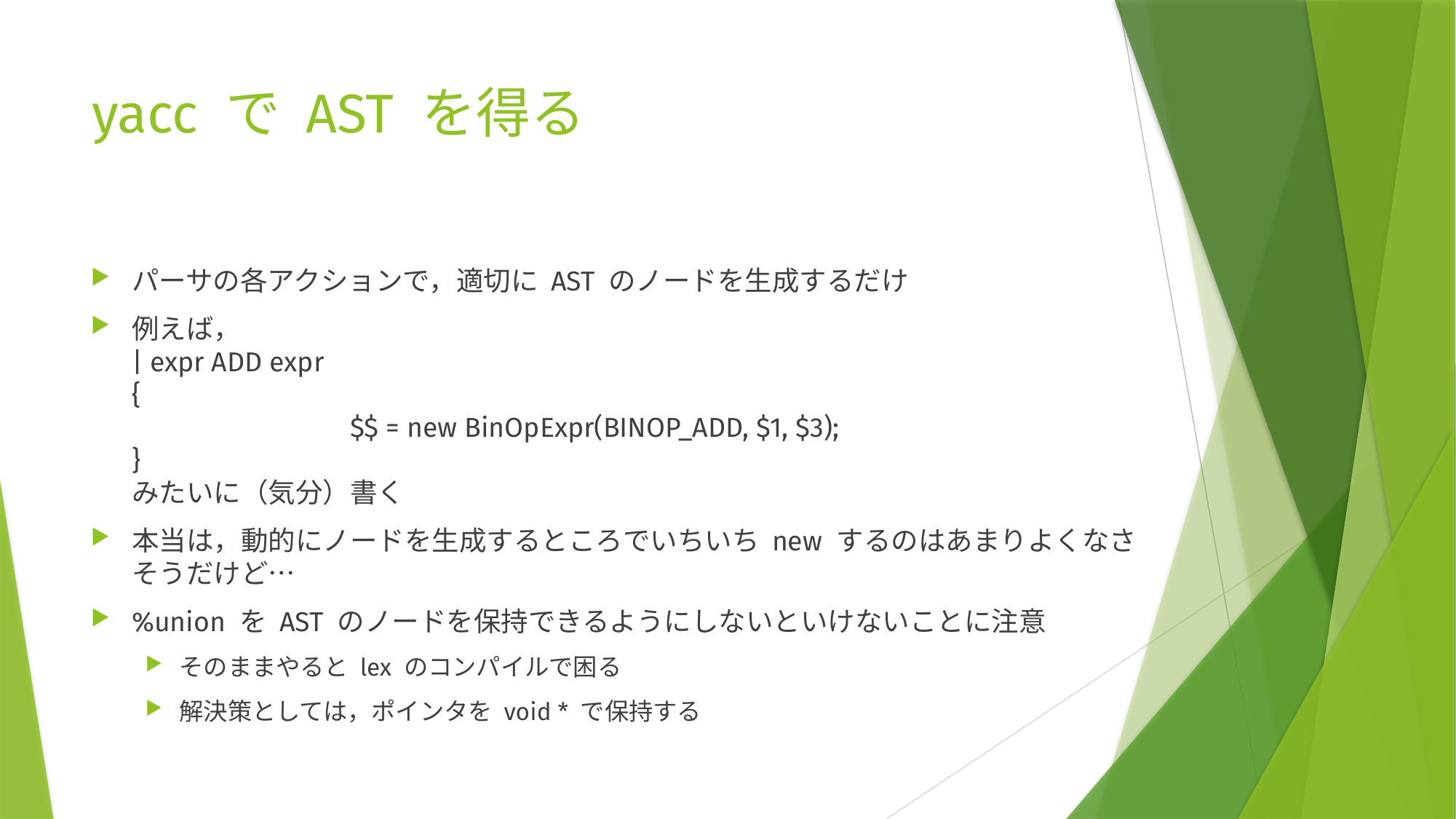

# yacc で AST を得る
パーサの各アクションで，適切に AST のノードを生成するだけ
例えば，
| expr ADD expr
{
		$$ = new BinOpExpr(BINOP_ADD, $1, $3);
}
みたいに（気分）書く
本当は，動的にノードを生成するところでいちいち new するのはあまりよくなさそうだけど…
%union を AST のノードを保持できるようにしないといけないことに注意
そのままやると lex のコンパイルで困る
解決策としては，ポインタを void * で保持する